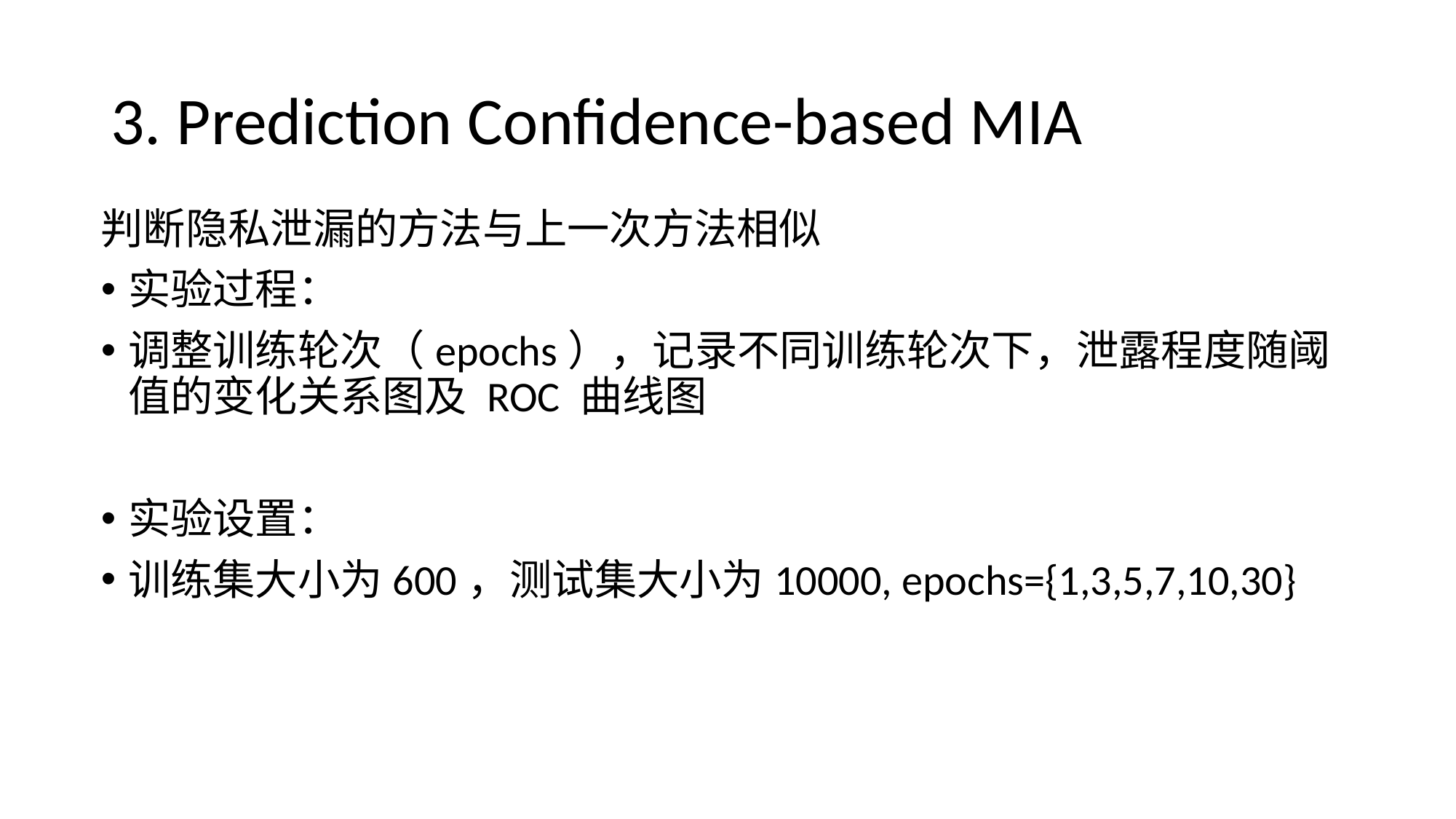

# 3. Prediction Confidence-based MIA
判断隐私泄漏的方法与上一次方法相似
实验过程：
调整训练轮次（epochs），记录不同训练轮次下，泄露程度随阈值的变化关系图及 ROC 曲线图

实验设置：
训练集大小为600，测试集大小为10000, epochs={1,3,5,7,10,30}